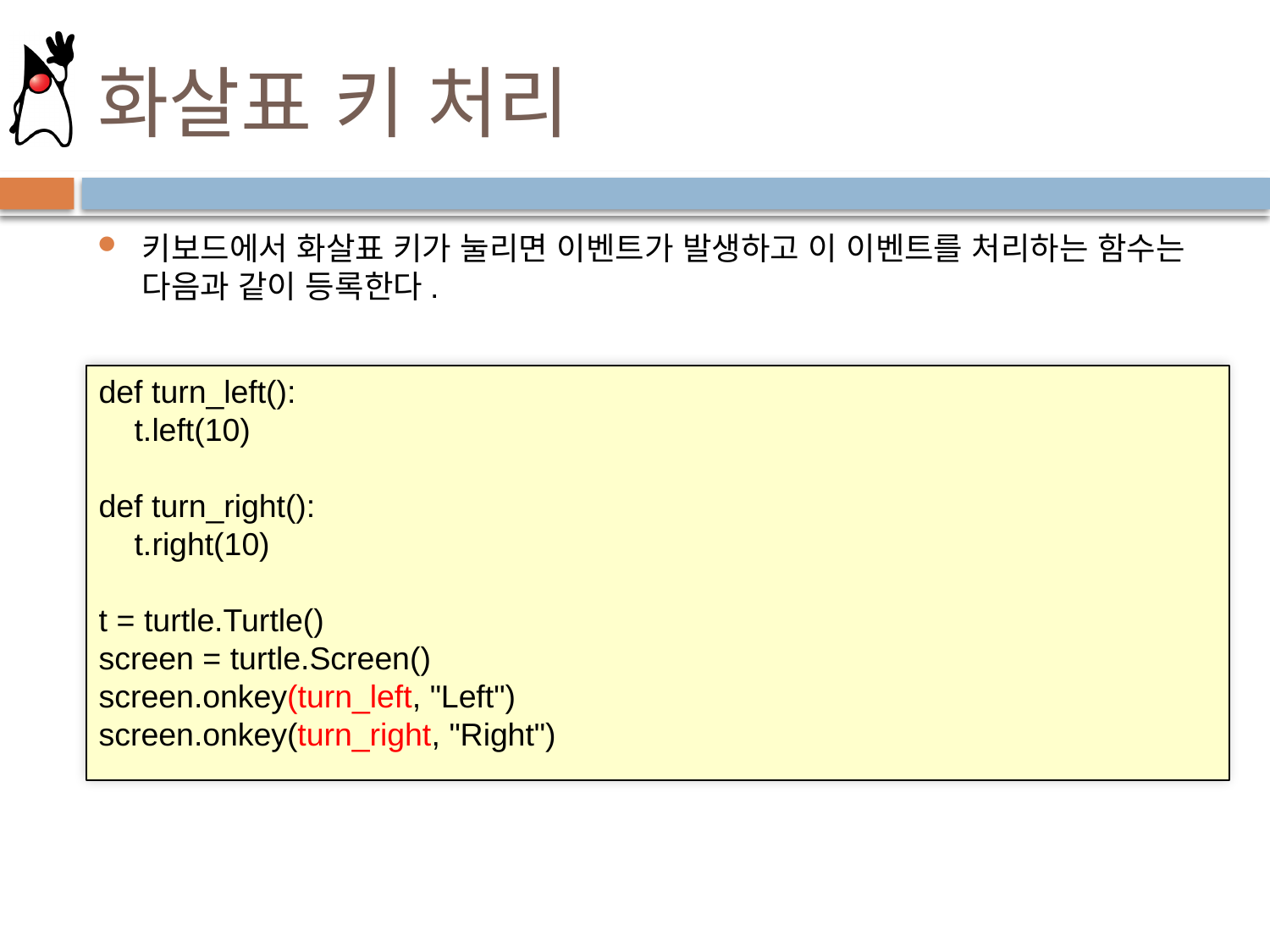

# 화살표 키 처리
키보드에서 화살표 키가 눌리면 이벤트가 발생하고 이 이벤트를 처리하는 함수는 다음과 같이 등록한다.
def turn_left():
    t.left(10)

def turn_right():
    t.right(10)

t = turtle.Turtle()
screen = turtle.Screen()
screen.onkey(turn_left, "Left")
screen.onkey(turn_right, "Right")